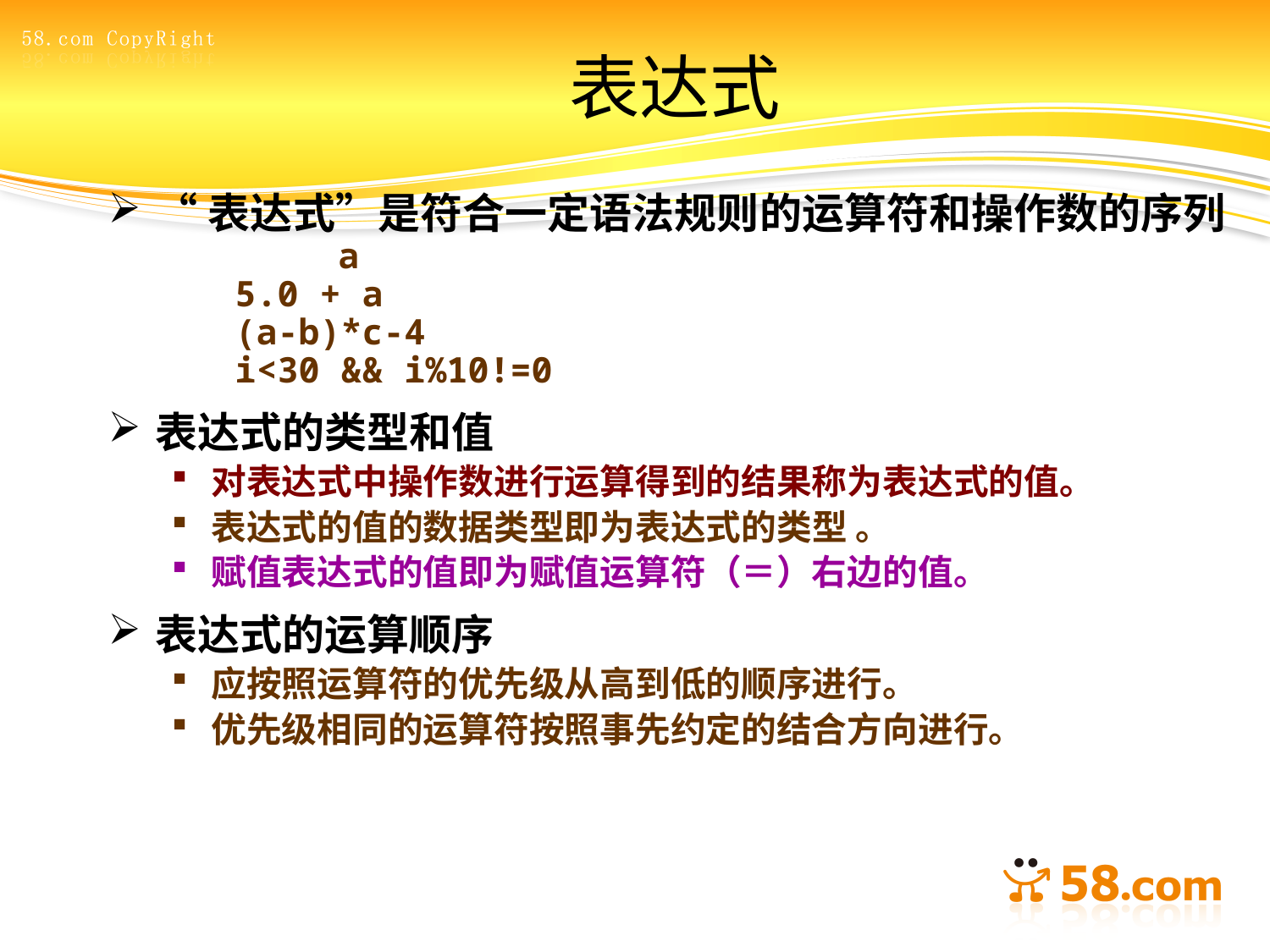

# 表达式
“表达式”是符合一定语法规则的运算符和操作数的序列
		a
   5.0 + a
   (a-b)*c-4
   i<30 && i%10!=0
表达式的类型和值
对表达式中操作数进行运算得到的结果称为表达式的值。
表达式的值的数据类型即为表达式的类型 。
赋值表达式的值即为赋值运算符（＝）右边的值。
表达式的运算顺序
应按照运算符的优先级从高到低的顺序进行。
优先级相同的运算符按照事先约定的结合方向进行。